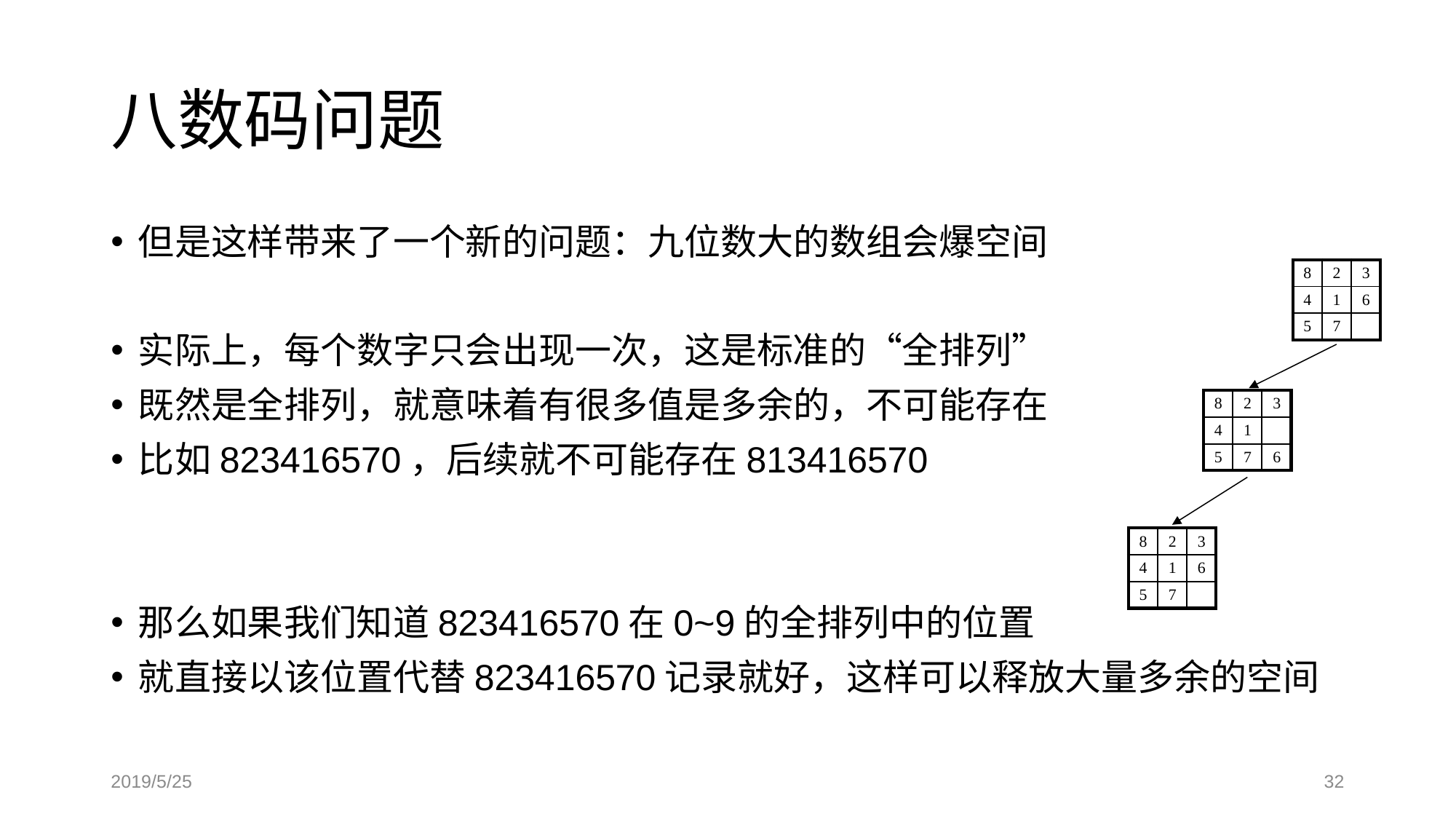

# 八数码问题
但是这样带来了一个新的问题：九位数大的数组会爆空间

实际上，每个数字只会出现一次，这是标准的“全排列”
既然是全排列，就意味着有很多值是多余的，不可能存在
比如823416570，后续就不可能存在813416570

那么如果我们知道823416570在0~9的全排列中的位置
就直接以该位置代替823416570记录就好，这样可以释放大量多余的空间

| 8 | 2 | 3 |
| --- | --- | --- |
| 4 | 1 | 6 |
| 5 | 7 |  |

| 8 | 2 | 3 |
| --- | --- | --- |
| 4 | 1 |  |
| 5 | 7 | 6 |

| 8 | 2 | 3 |
| --- | --- | --- |
| 4 | 1 | 6 |
| 5 | 7 |  |
2019/5/25
32